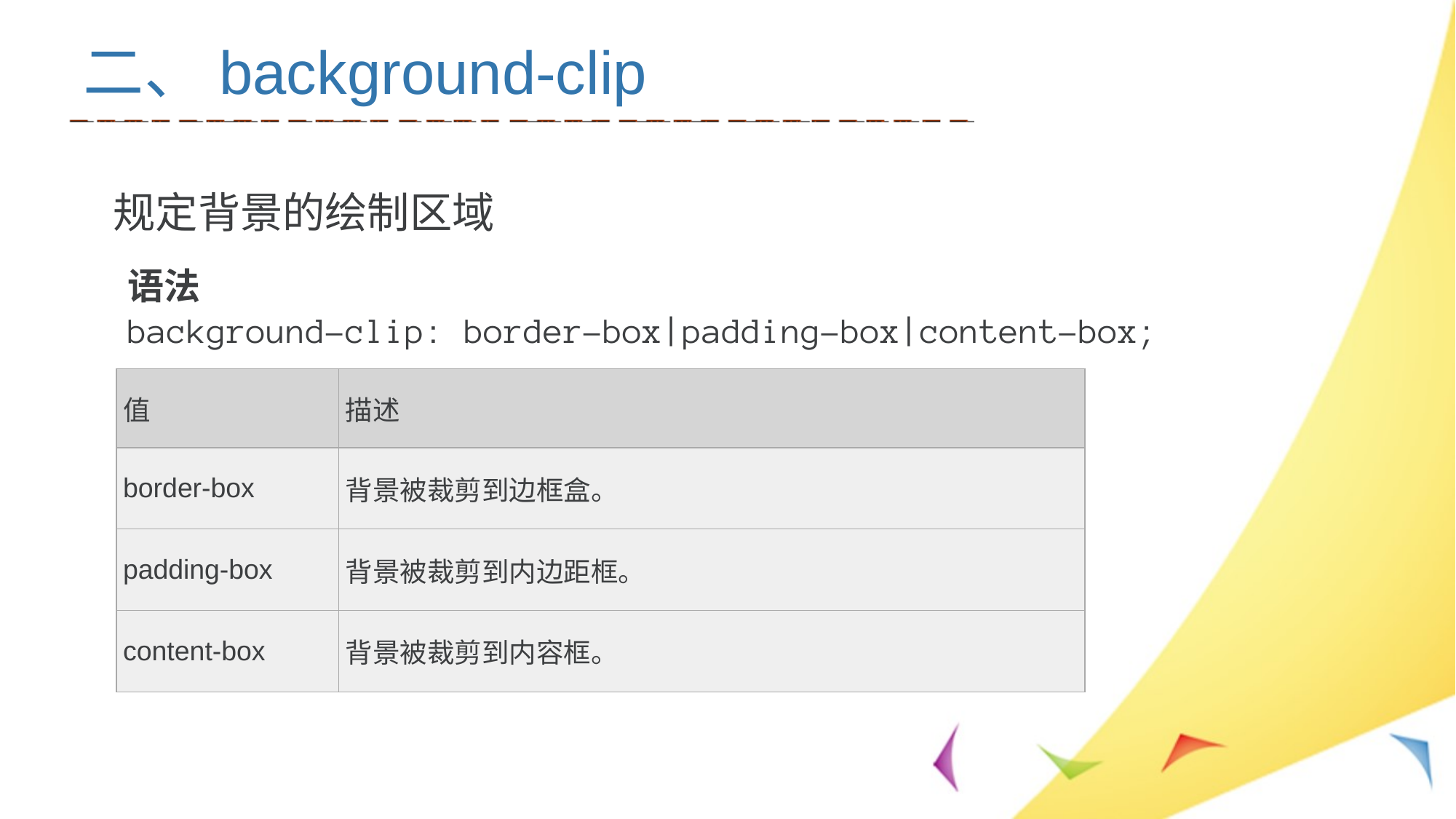

# 二、background-clip
规定背景的绘制区域
语法
background-clip: border-box|padding-box|content-box;
| 值 | 描述 |
| --- | --- |
| border-box | 背景被裁剪到边框盒。 |
| padding-box | 背景被裁剪到内边距框。 |
| content-box | 背景被裁剪到内容框。 |